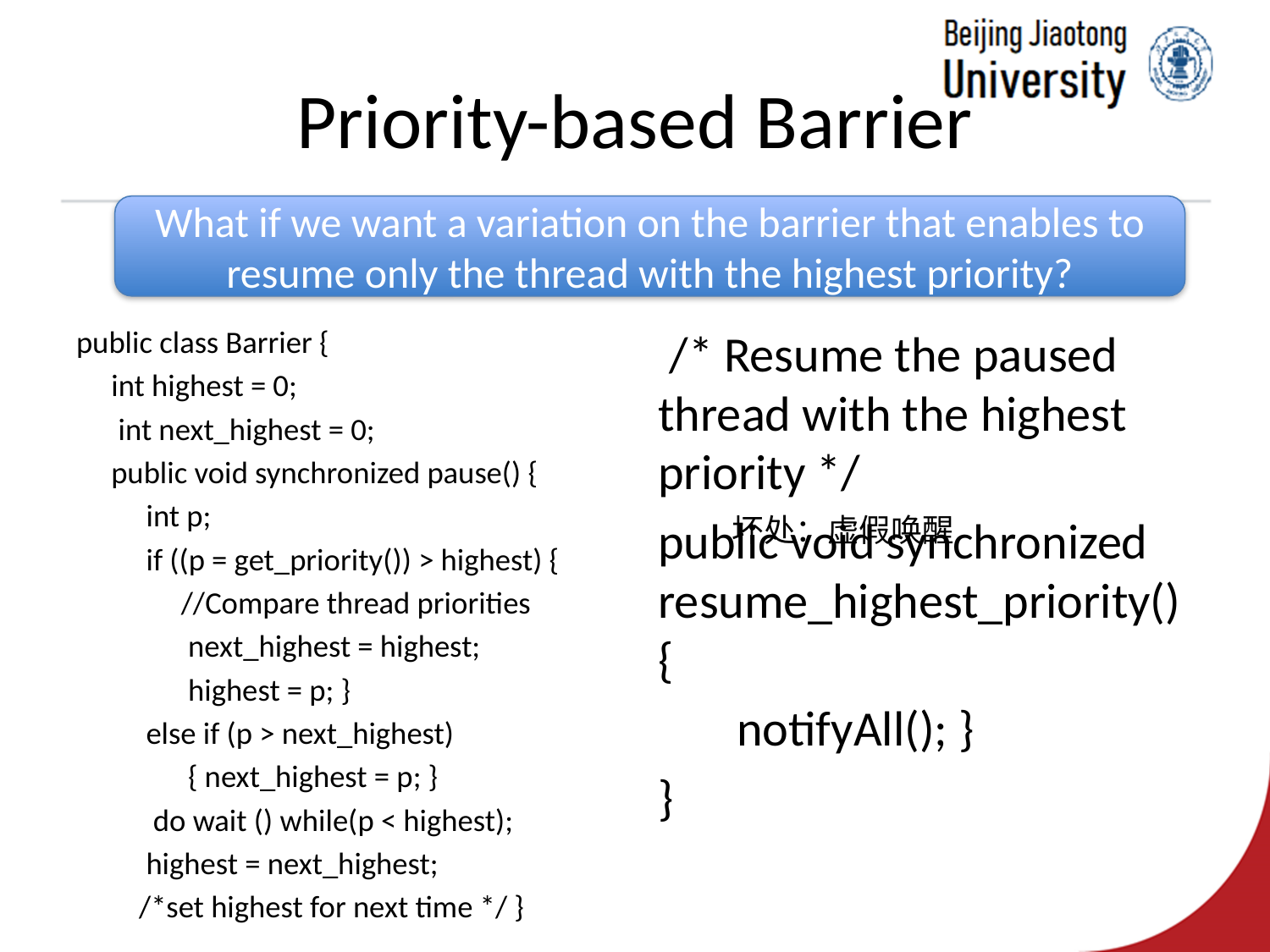

# Priority-based Barrier
What if we want a variation on the barrier that enables to resume only the thread with the highest priority?
public class Barrier {
     int highest = 0;
      int next_highest = 0;
     public void synchronized pause() {
          int p;
          if ((p = get_priority()) > highest) {
               //Compare thread priorities
                next_highest = highest;
                highest = p; }
          else if (p > next_highest)
                { next_highest = p; }
           do wait () while(p < highest);
          highest = next_highest;
         /*set highest for next time */ }
 /* Resume the paused thread with the highest priority */
public void synchronized resume_highest_priority() {
       notifyAll(); }
}
坏处：虚假唤醒